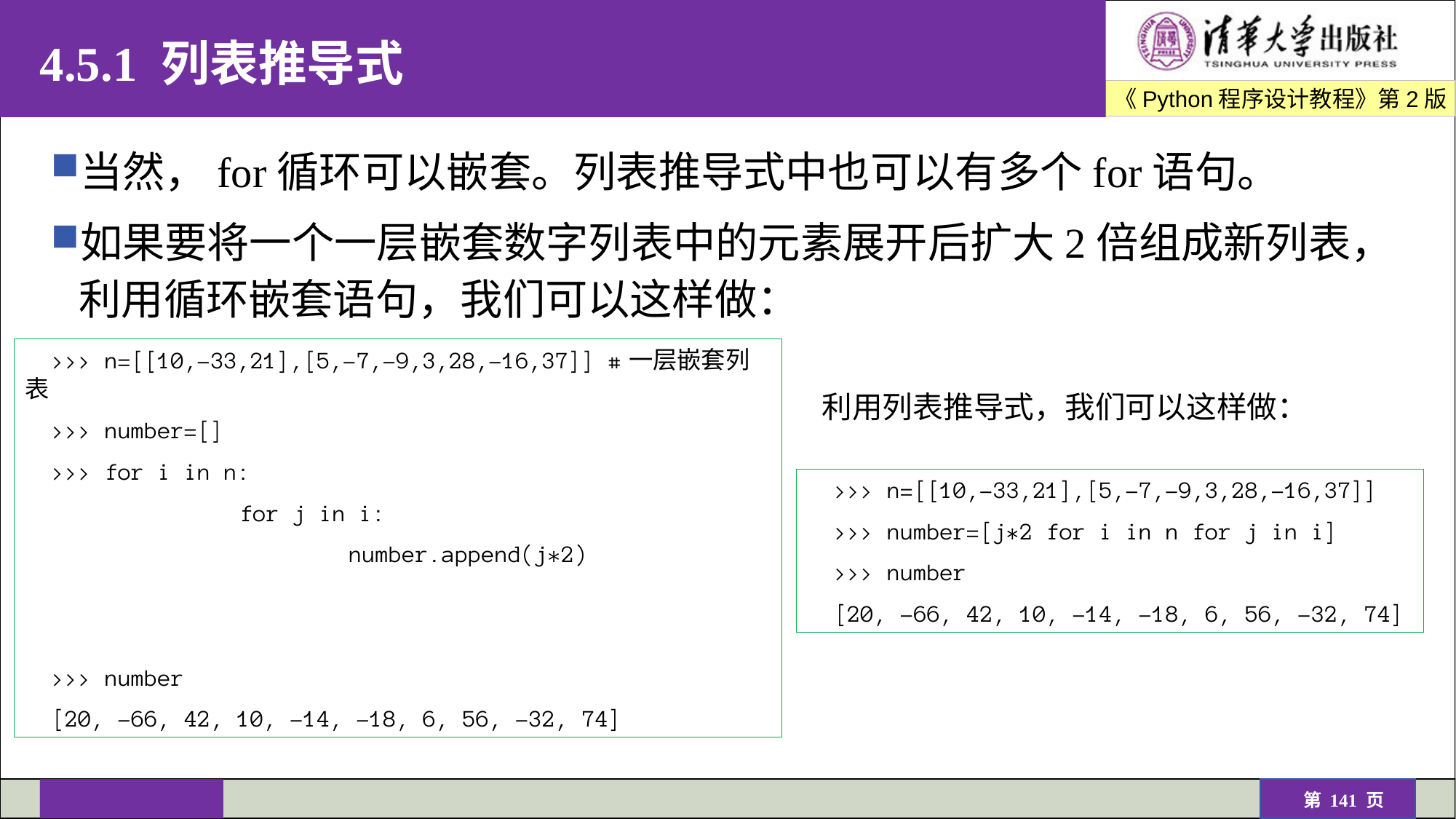

# 4.5.1 列表推导式
当然，for循环可以嵌套。列表推导式中也可以有多个for语句。
如果要将一个一层嵌套数字列表中的元素展开后扩大2倍组成新列表，利用循环嵌套语句，我们可以这样做：
>>> n=[[10,-33,21],[5,-7,-9,3,28,-16,37]] #一层嵌套列表
>>> number=[]
>>> for i in n:
	        for j in i:
		        number.append(j*2)

>>> number
[20, -66, 42, 10, -14, -18, 6, 56, -32, 74]
利用列表推导式，我们可以这样做：
>>> n=[[10,-33,21],[5,-7,-9,3,28,-16,37]]
>>> number=[j*2 for i in n for j in i]
>>> number
[20, -66, 42, 10, -14, -18, 6, 56, -32, 74]